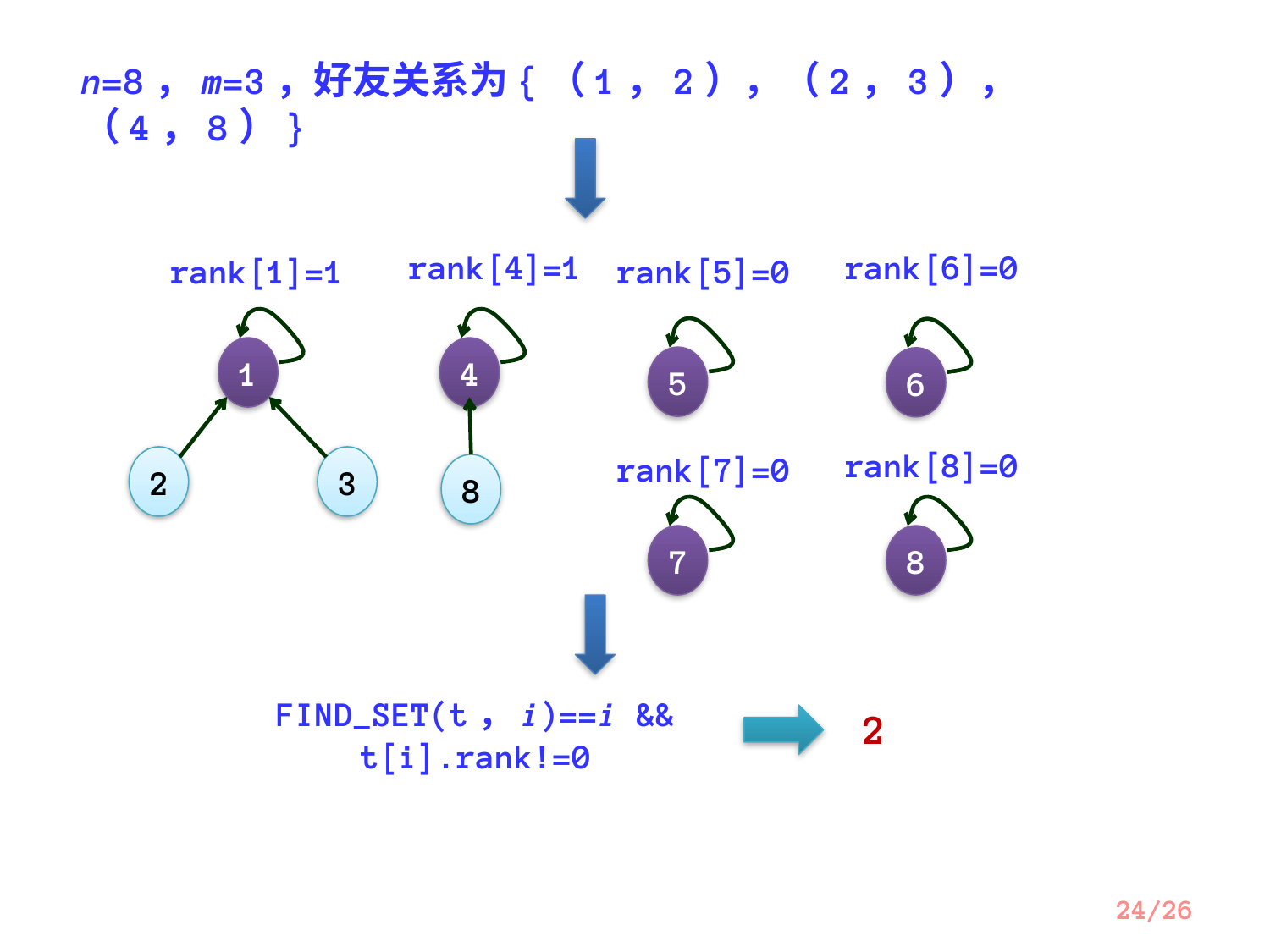

n=8，m=3，好友关系为{（1，2），（2，3），（4，8）}

rank[4]=1
rank[6]=0
rank[1]=1
rank[5]=0

1
4
5
6
rank[8]=0
rank[7]=0
2
3
8

7
8

FIND_SET(t，i)==i && t[i].rank!=0
2

24/26